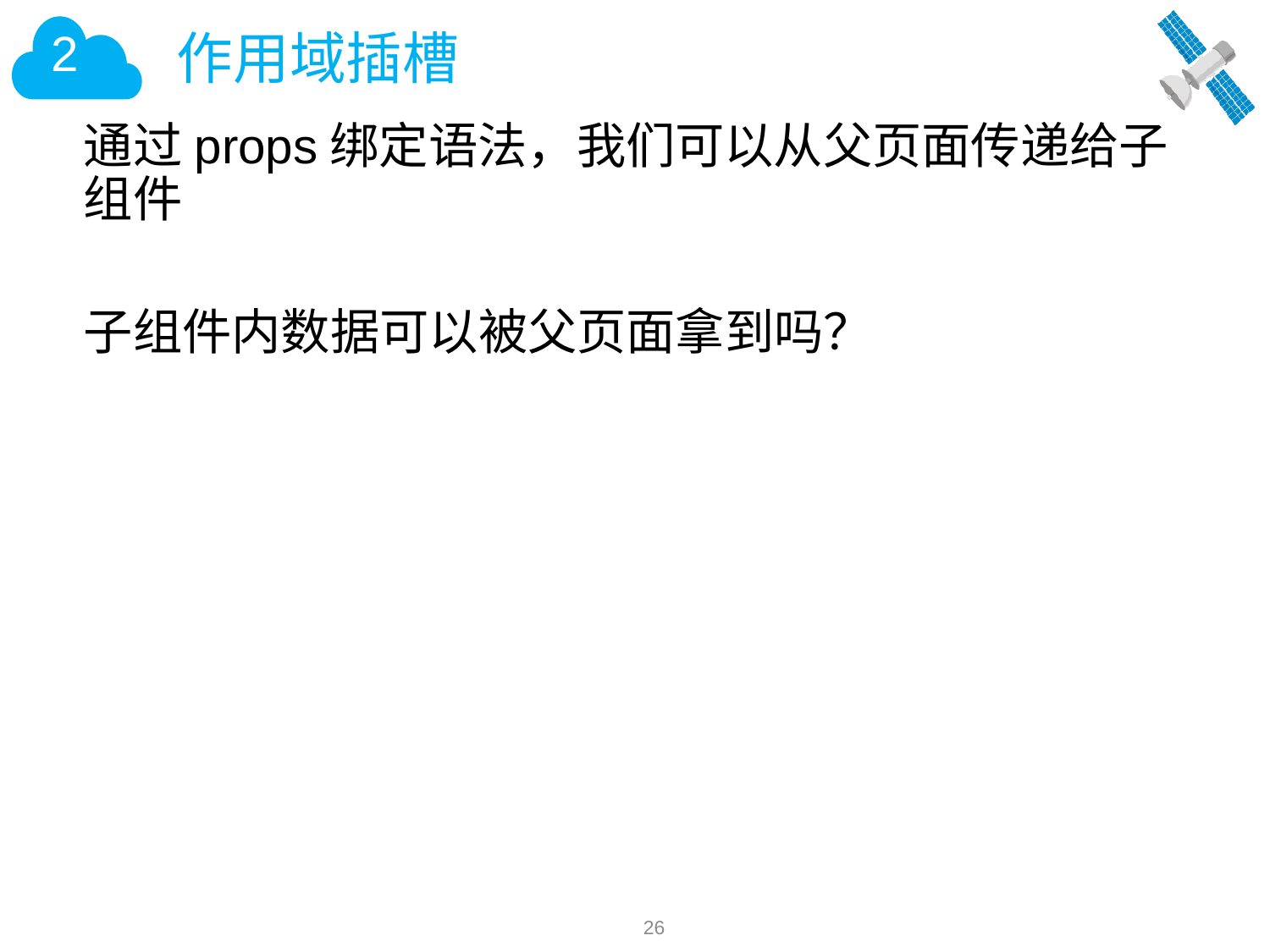

# 作用域插槽
通过props绑定语法，我们可以从父页面传递给子组件

子组件内数据可以被父页面拿到吗？

26